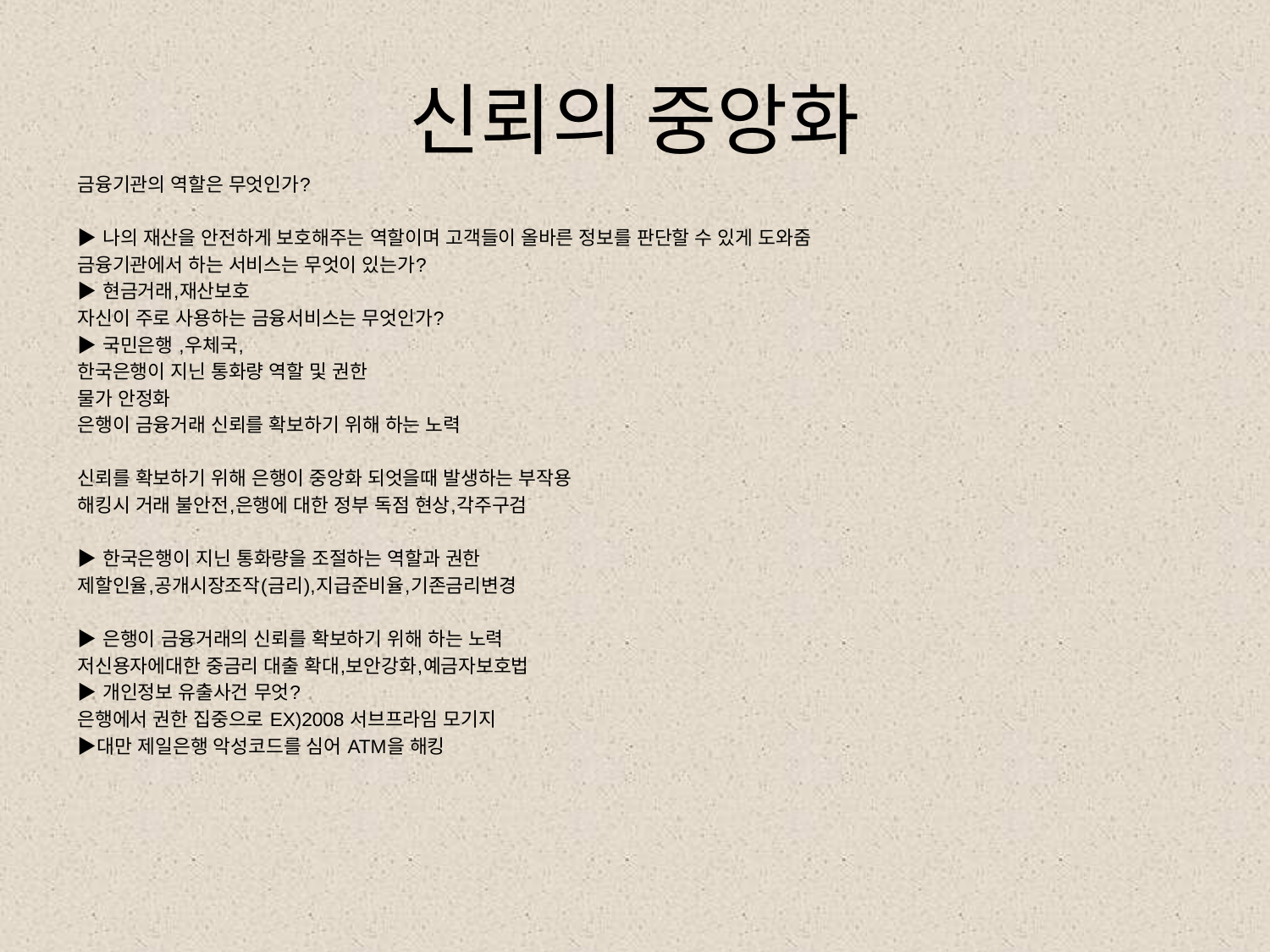

# 신뢰의 중앙화
금융기관의 역할은 무엇인가?

▶ 나의 재산을 안전하게 보호해주는 역할이며 고객들이 올바른 정보를 판단할 수 있게 도와줌
금융기관에서 하는 서비스는 무엇이 있는가?
▶ 현금거래,재산보호
자신이 주로 사용하는 금융서비스는 무엇인가?
▶ 국민은행 ,우체국,
한국은행이 지닌 통화량 역할 및 권한
물가 안정화
은행이 금융거래 신뢰를 확보하기 위해 하는 노력

신뢰를 확보하기 위해 은행이 중앙화 되엇을때 발생하는 부작용
해킹시 거래 불안전,은행에 대한 정부 독점 현상,각주구검

▶ 한국은행이 지닌 통화량을 조절하는 역할과 권한
제할인율,공개시장조작(금리),지급준비율,기존금리변경

▶ 은행이 금융거래의 신뢰를 확보하기 위해 하는 노력
저신용자에대한 중금리 대출 확대,보안강화,예금자보호법
▶ 개인정보 유출사건 무엇?
은행에서 권한 집중으로 EX)2008 서브프라임 모기지
▶대만 제일은행 악성코드를 심어 ATM을 해킹